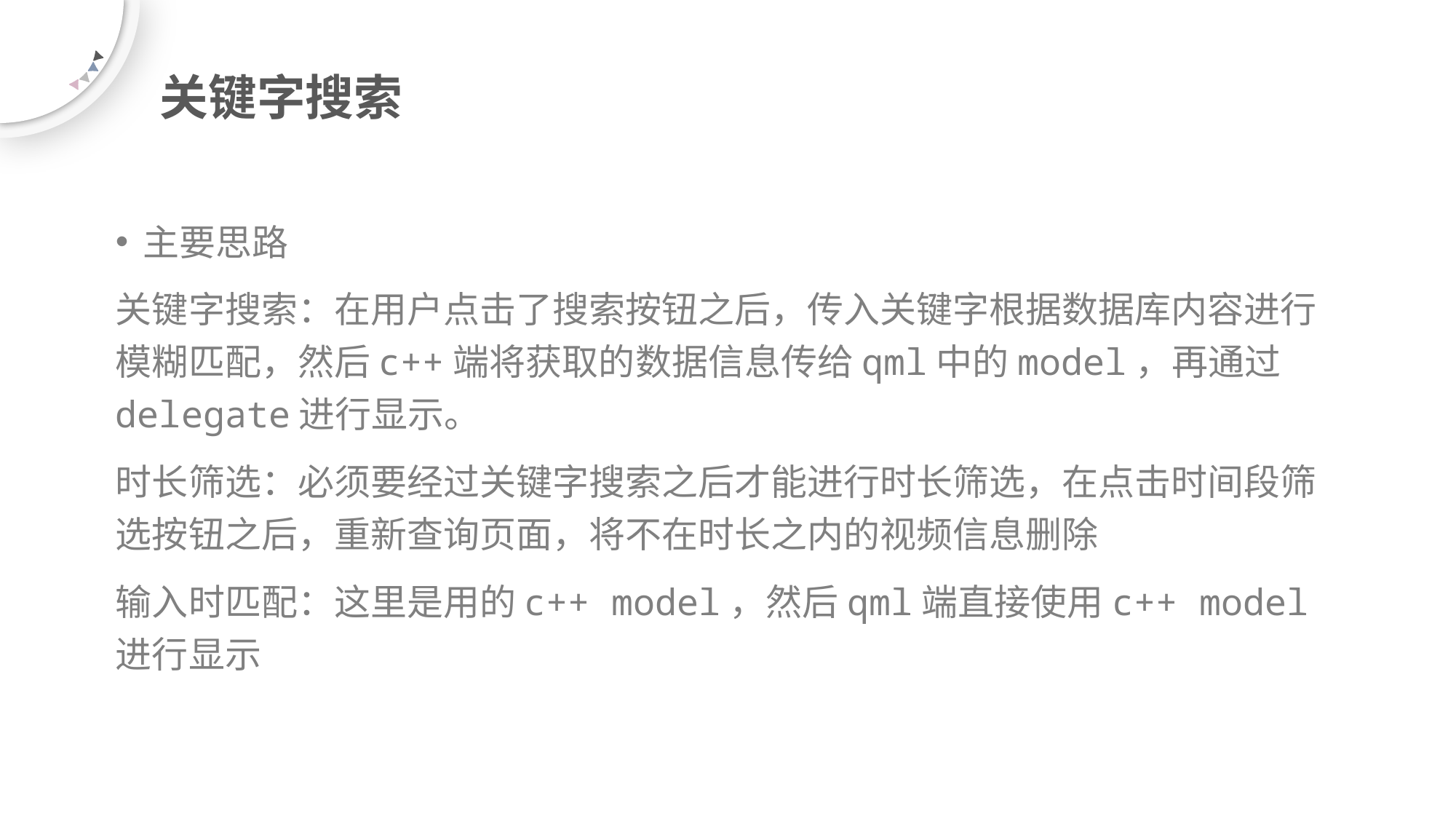

# 关键字搜索
主要思路
关键字搜索：在用户点击了搜索按钮之后，传入关键字根据数据库内容进行模糊匹配，然后c++端将获取的数据信息传给qml中的model，再通过delegate进行显示。
时长筛选：必须要经过关键字搜索之后才能进行时长筛选，在点击时间段筛选按钮之后，重新查询页面，将不在时长之内的视频信息删除
输入时匹配：这里是用的c++ model，然后qml端直接使用c++ model进行显示